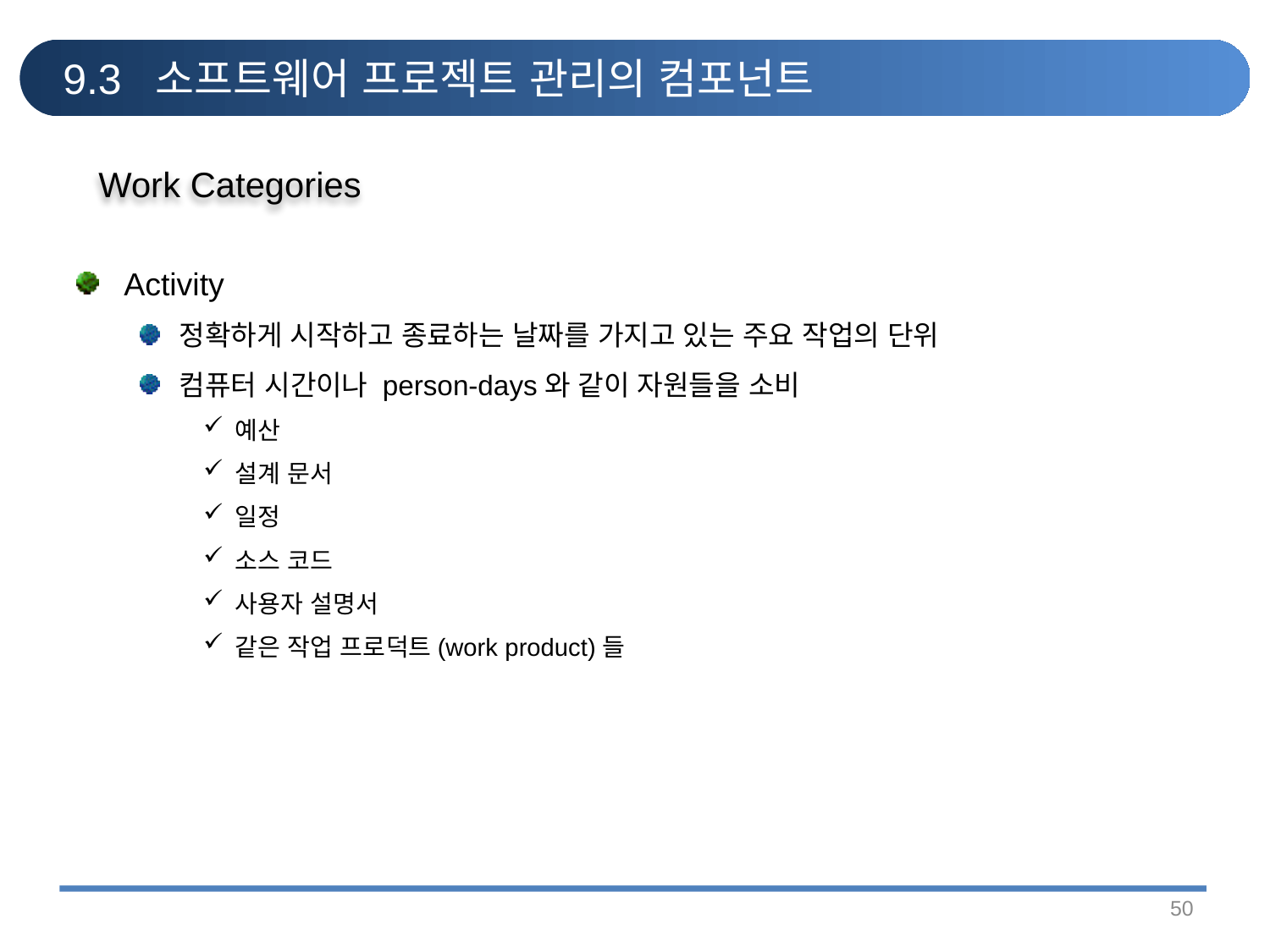

# 9.3  소프트웨어 프로젝트 관리의 컴포넌트
Work Categories
Activity
정확하게 시작하고 종료하는 날짜를 가지고 있는 주요 작업의 단위
컴퓨터 시간이나 person-days와 같이 자원들을 소비
예산
설계 문서
일정
소스 코드
사용자 설명서
같은 작업 프로덕트(work product)들
50